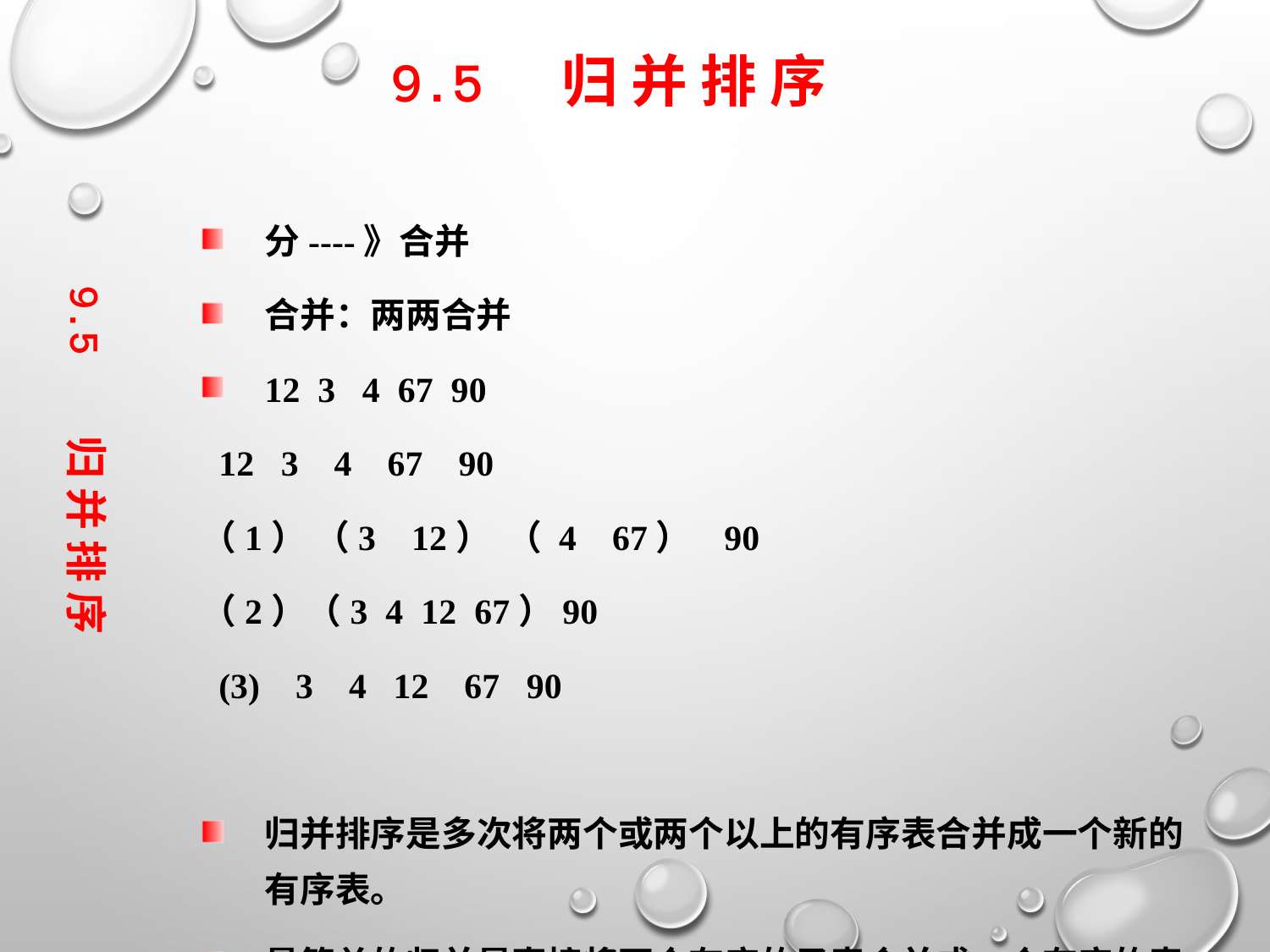

9.5  归 并 排 序

分----》合并
合并：两两合并
12  3   4  67  90
  12   3    4    67    90
（1） （3    12）  （ 4    67）   90
（2）（3  4  12  67）90
  (3)    3    4   12    67   90

归并排序是多次将两个或两个以上的有序表合并成一个新的有序表。
最简单的归并是直接将两个有序的子表合并成一个有序的表─二路归并排序。
9.5   归 并 排 序